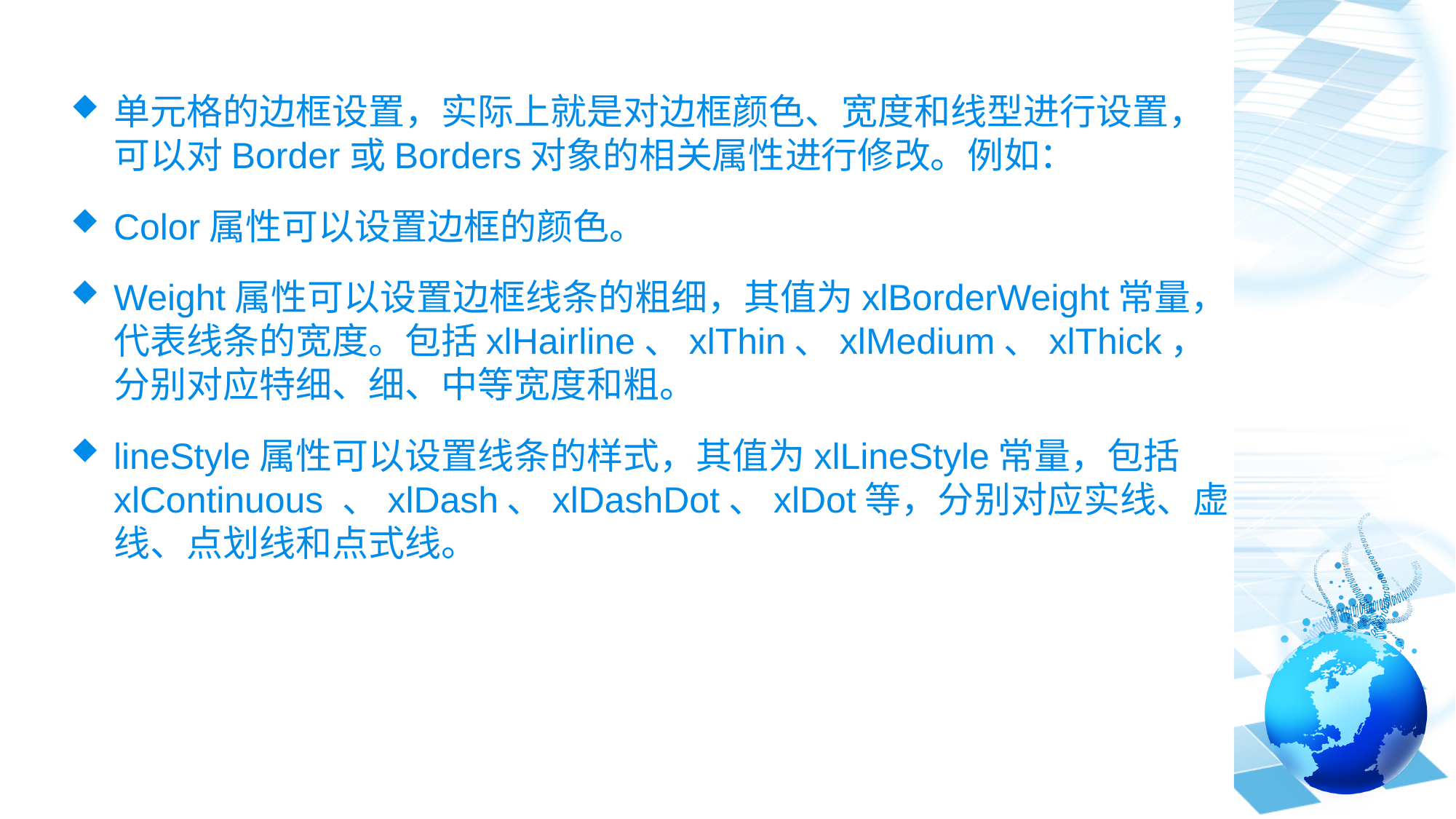

单元格的边框设置，实际上就是对边框颜色、宽度和线型进行设置，可以对Border或Borders对象的相关属性进行修改。例如：
Color属性可以设置边框的颜色。
Weight属性可以设置边框线条的粗细，其值为xlBorderWeight常量，代表线条的宽度。包括xlHairline、xlThin、xlMedium、xlThick，分别对应特细、细、中等宽度和粗。
lineStyle属性可以设置线条的样式，其值为xlLineStyle常量，包括xlContinuous 、xlDash、xlDashDot、xlDot等，分别对应实线、虚线、点划线和点式线。